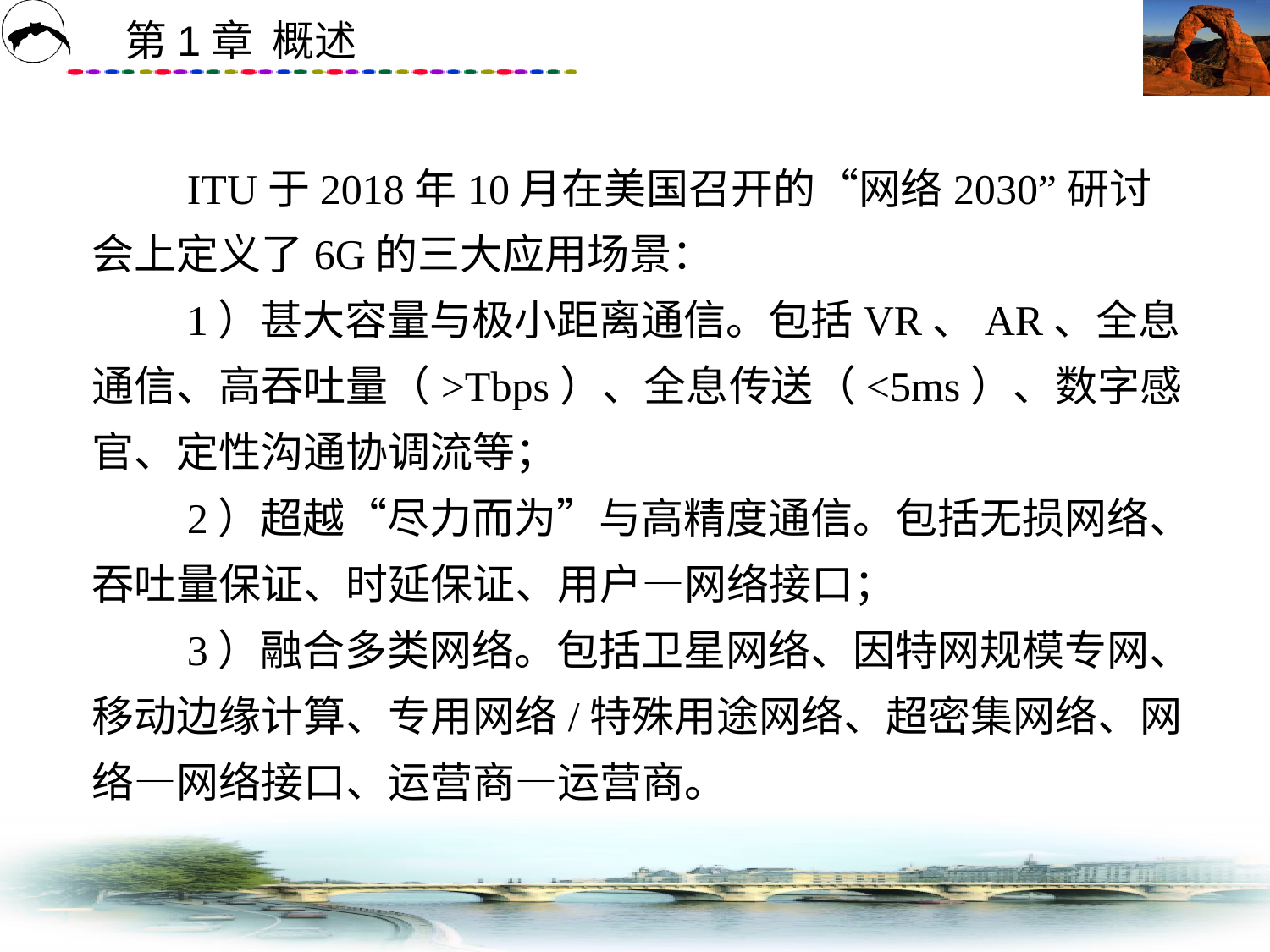

# ITU于2018年10月在美国召开的“网络2030”研讨会上定义了6G的三大应用场景： 　　1）甚大容量与极小距离通信。包括VR、AR、全息通信、高吞吐量（>Tbps）、全息传送（<5ms）、数字感官、定性沟通协调流等； 　　2）超越“尽力而为”与高精度通信。包括无损网络、吞吐量保证、时延保证、用户—网络接口； 　　3）融合多类网络。包括卫星网络、因特网规模专网、移动边缘计算、专用网络/特殊用途网络、超密集网络、网络—网络接口、运营商—运营商。